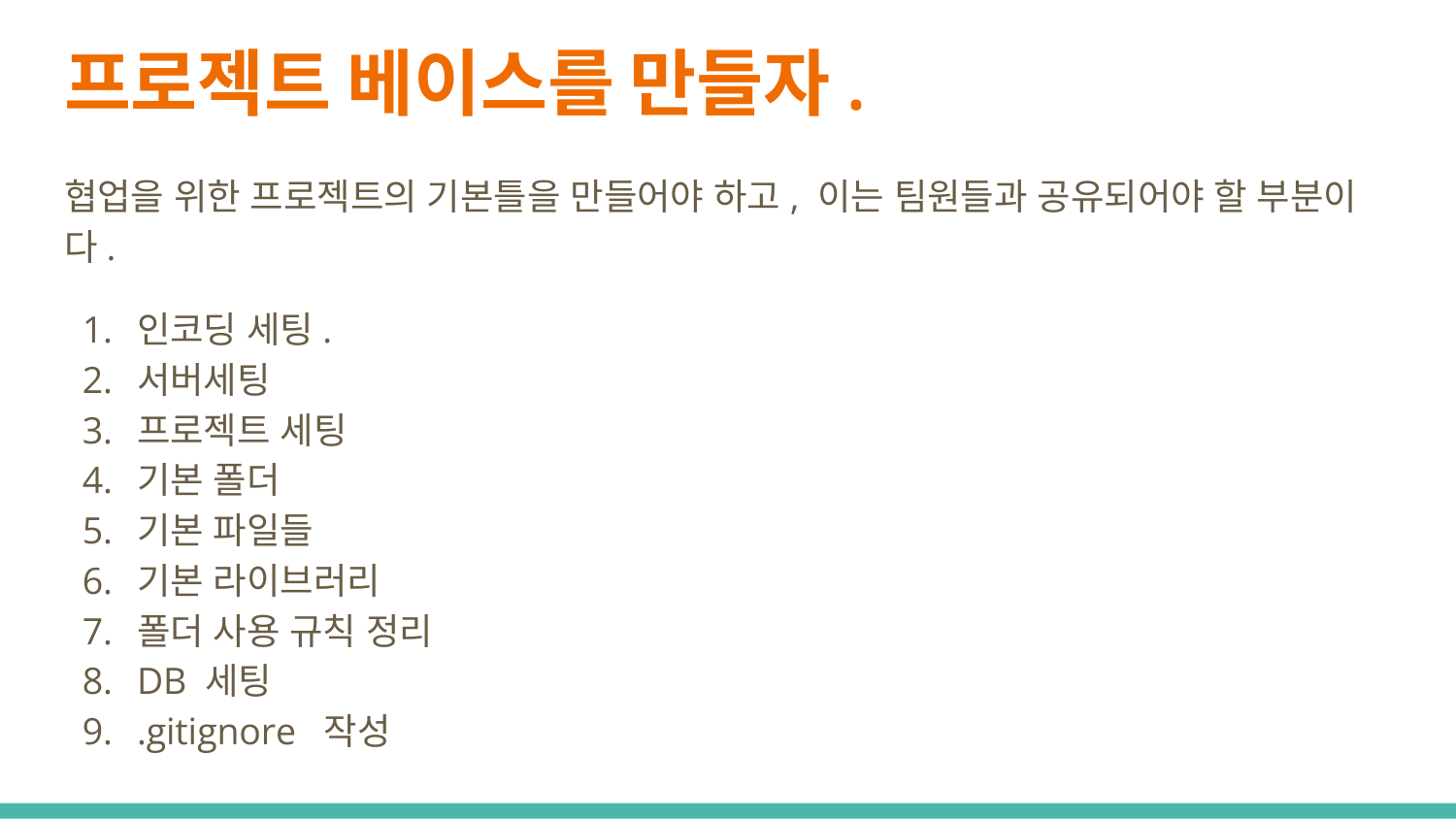

# 프로젝트 베이스를 만들자.
협업을 위한 프로젝트의 기본틀을 만들어야 하고, 이는 팀원들과 공유되어야 할 부분이다.
인코딩 세팅.
서버세팅
프로젝트 세팅
기본 폴더
기본 파일들
기본 라이브러리
폴더 사용 규칙 정리
DB 세팅
.gitignore  작성